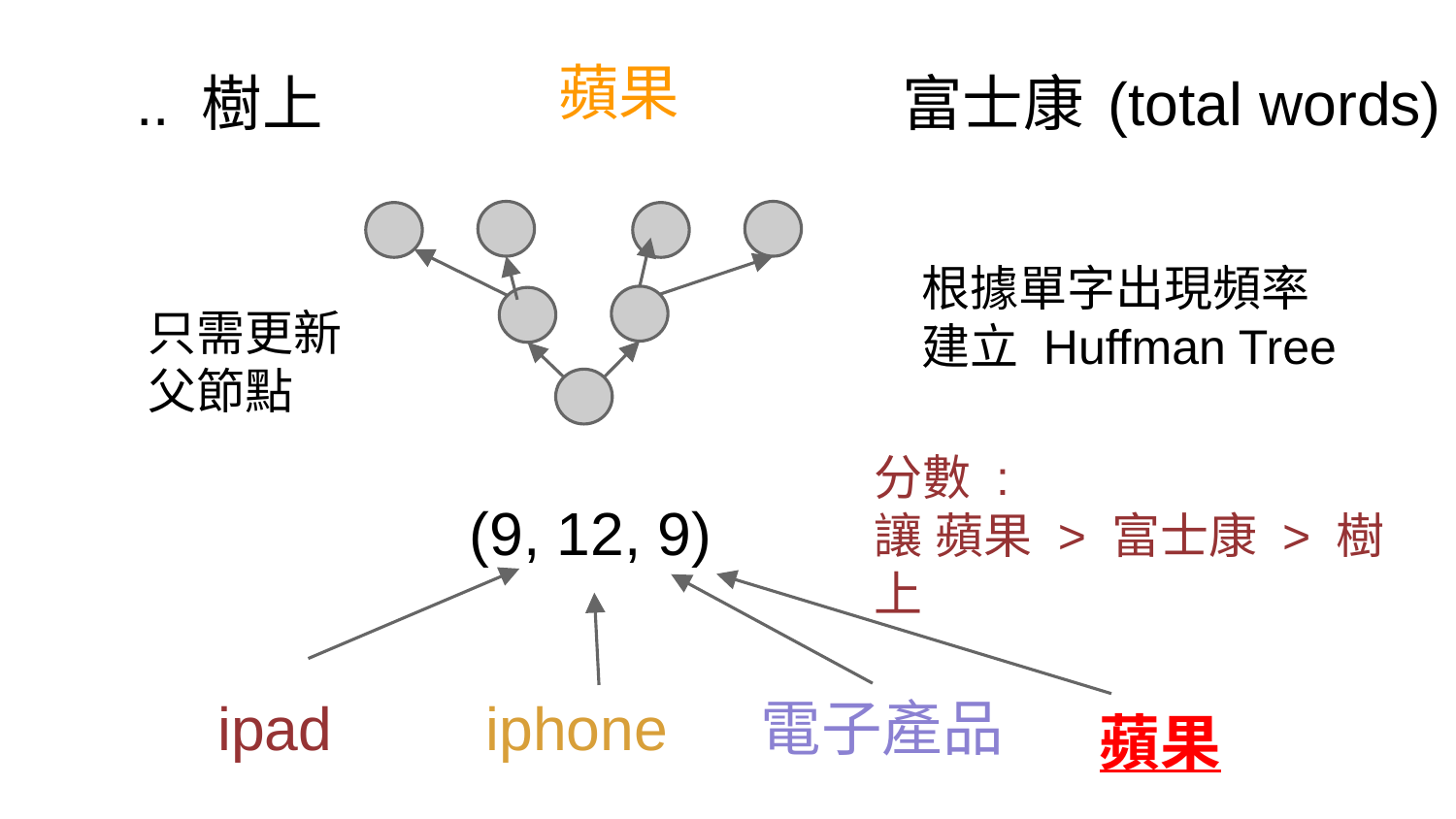

蘋果
.. 樹上
富士康
(total words)

根據單字出現頻率
建立 Huffman Tree

只需更新父節點

分數 :
讓 蘋果 > 富士康 > 樹上
(9, 12, 9)
ipad
iphone
電子產品
蘋果